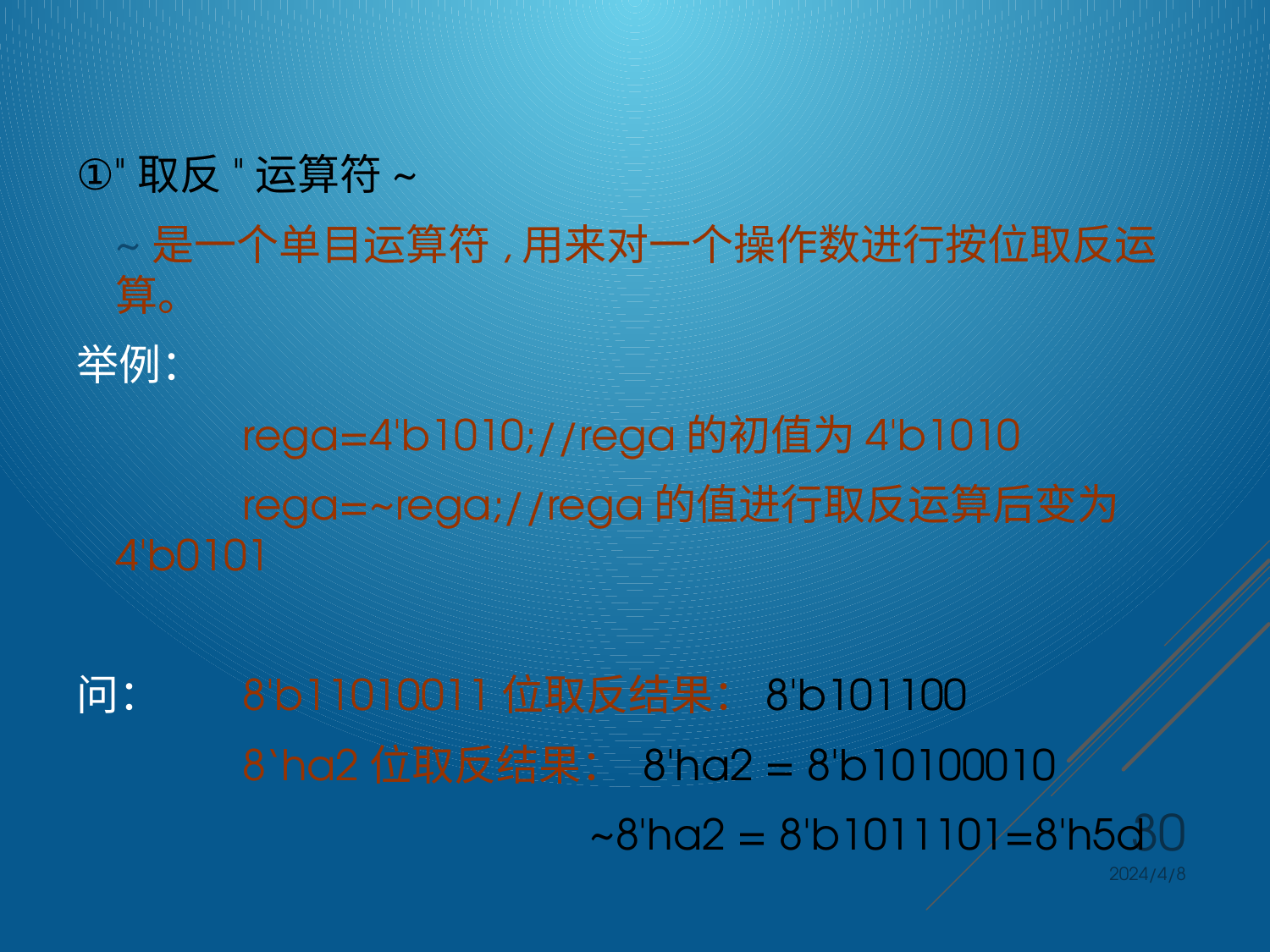

①"取反"运算符~
	~是一个单目运算符,用来对一个操作数进行按位取反运算。
举例：
		rega=4'b1010;//rega的初值为4'b1010
		rega=~rega;//rega的值进行取反运算后变为4'b0101

问：	8'b11010011位取反结果：8'b101100
		8‘ha2位取反结果： 8'ha2 = 8'b10100010
				        ~8'ha2 = 8'b1011101=8'h5d
30
2024/4/8